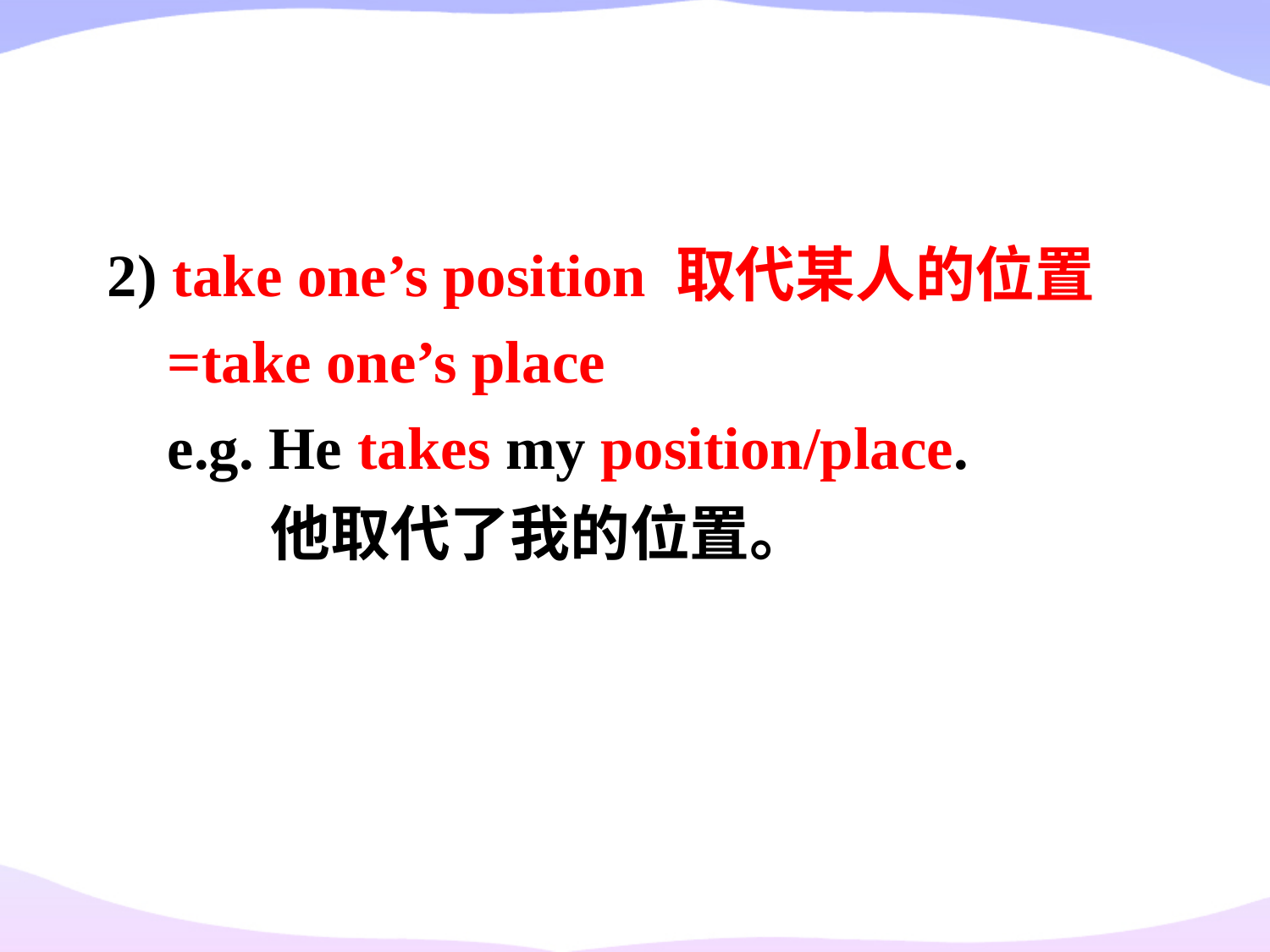

2) take one’s position 取代某人的位置
    =take one’s place
    e.g. He takes my position/place.
           他取代了我的位置。